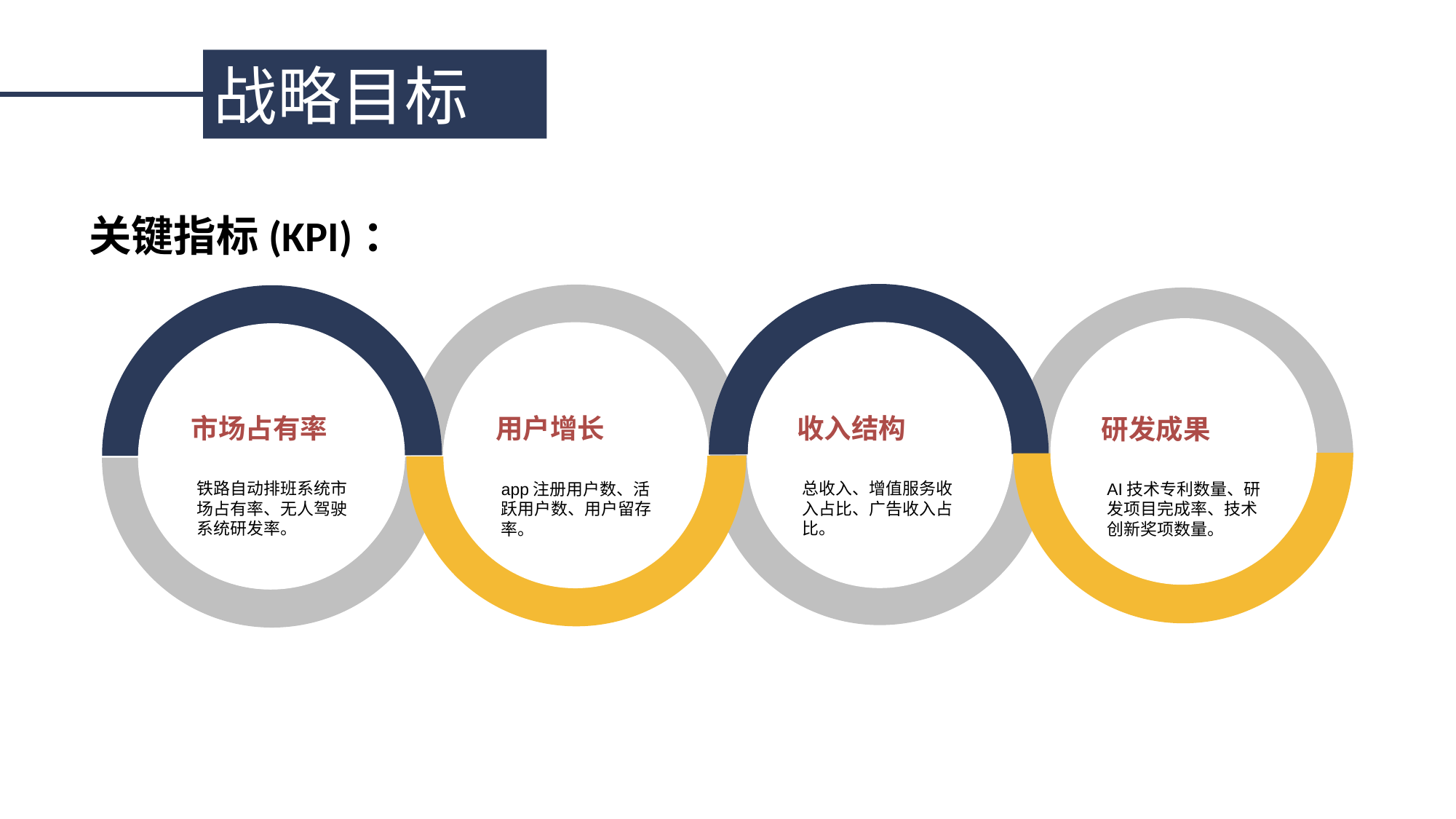

战略目标
关键指标(KPI)：

市场占有率
收入结构
用户增长
研发成果
铁路自动排班系统市场占有率、无人驾驶系统研发率。
总收入、增值服务收入占比、广告收入占比。
app注册用户数、活跃用户数、用户留存率。
AI技术专利数量、研发项目完成率、技术创新奖项数量。